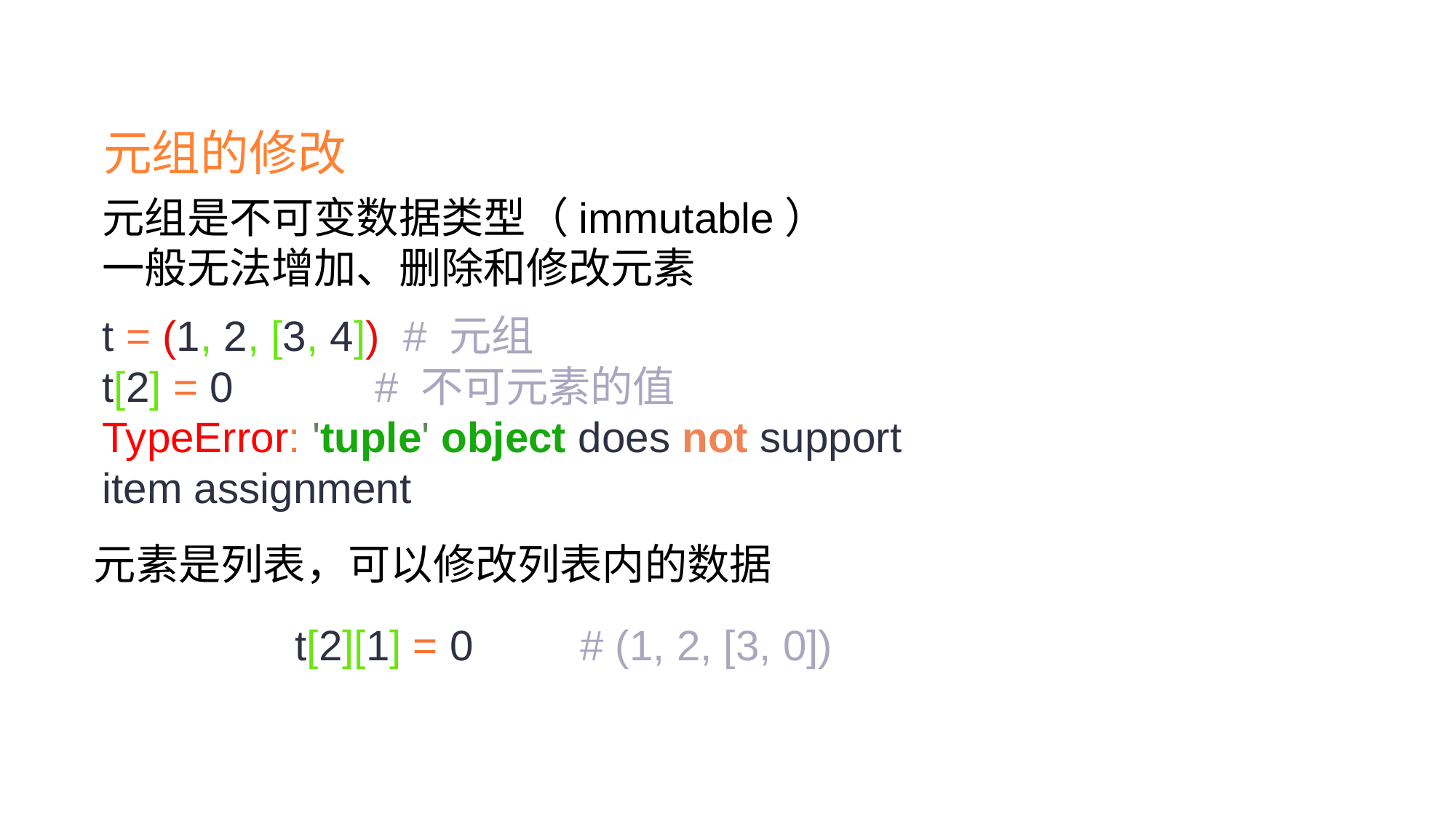

元组的修改
元组是不可变数据类型（immutable）
一般无法增加、删除和修改元素
t = (1, 2, [3, 4])  # 元组
t[2] = 0            # 不可元素的值
TypeError: 'tuple' object does not support item assignment
元素是列表，可以修改列表内的数据
t[2][1] = 0         # (1, 2, [3, 0])